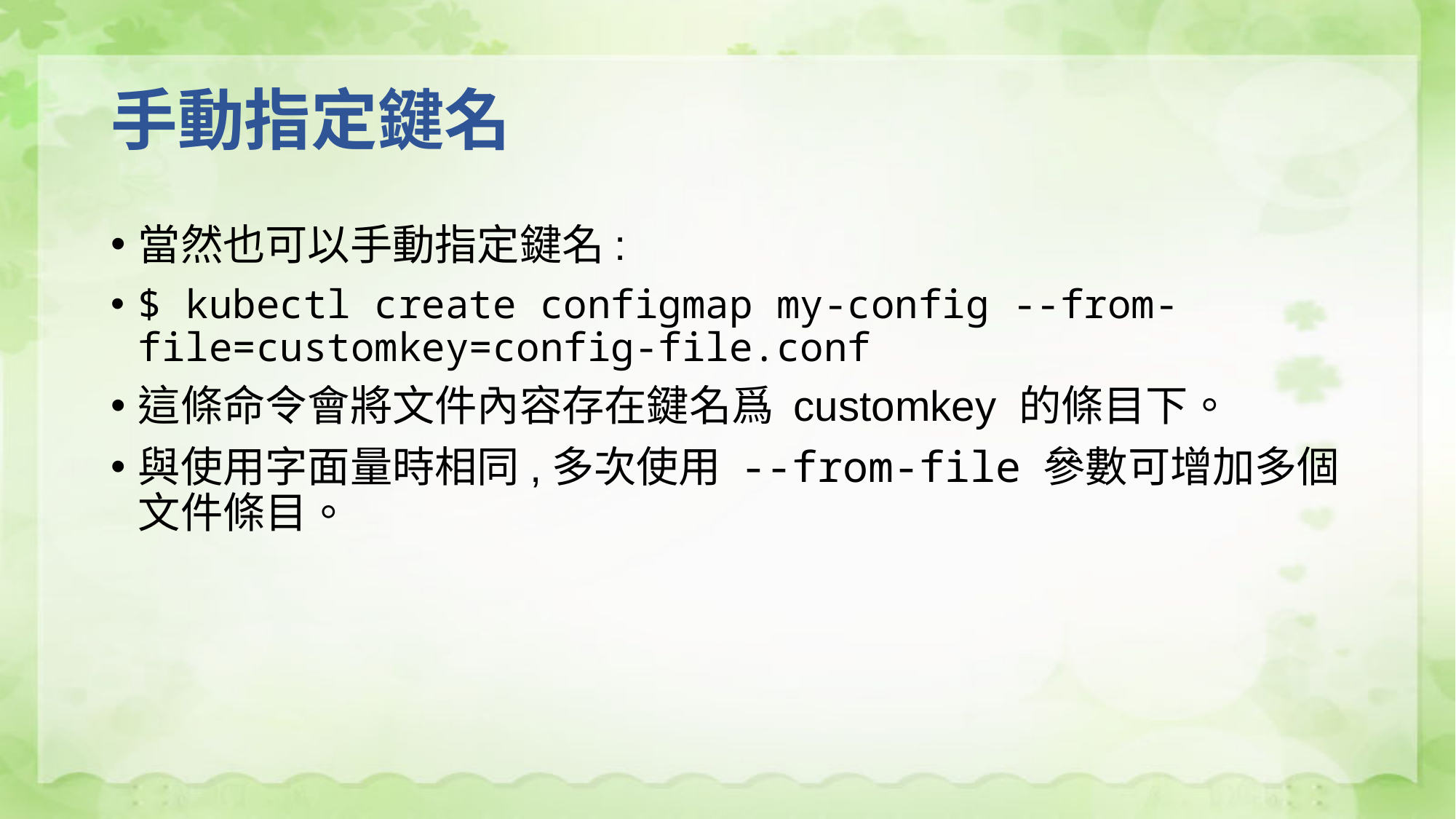

# 手動指定鍵名
當然也可以手動指定鍵名:
$ kubectl create configmap my-config --from-file=customkey=config-file.conf
這條命令會將文件內容存在鍵名爲 customkey 的條目下。
與使用字面量時相同,多次使用 --from-file 參數可增加多個文件條目。